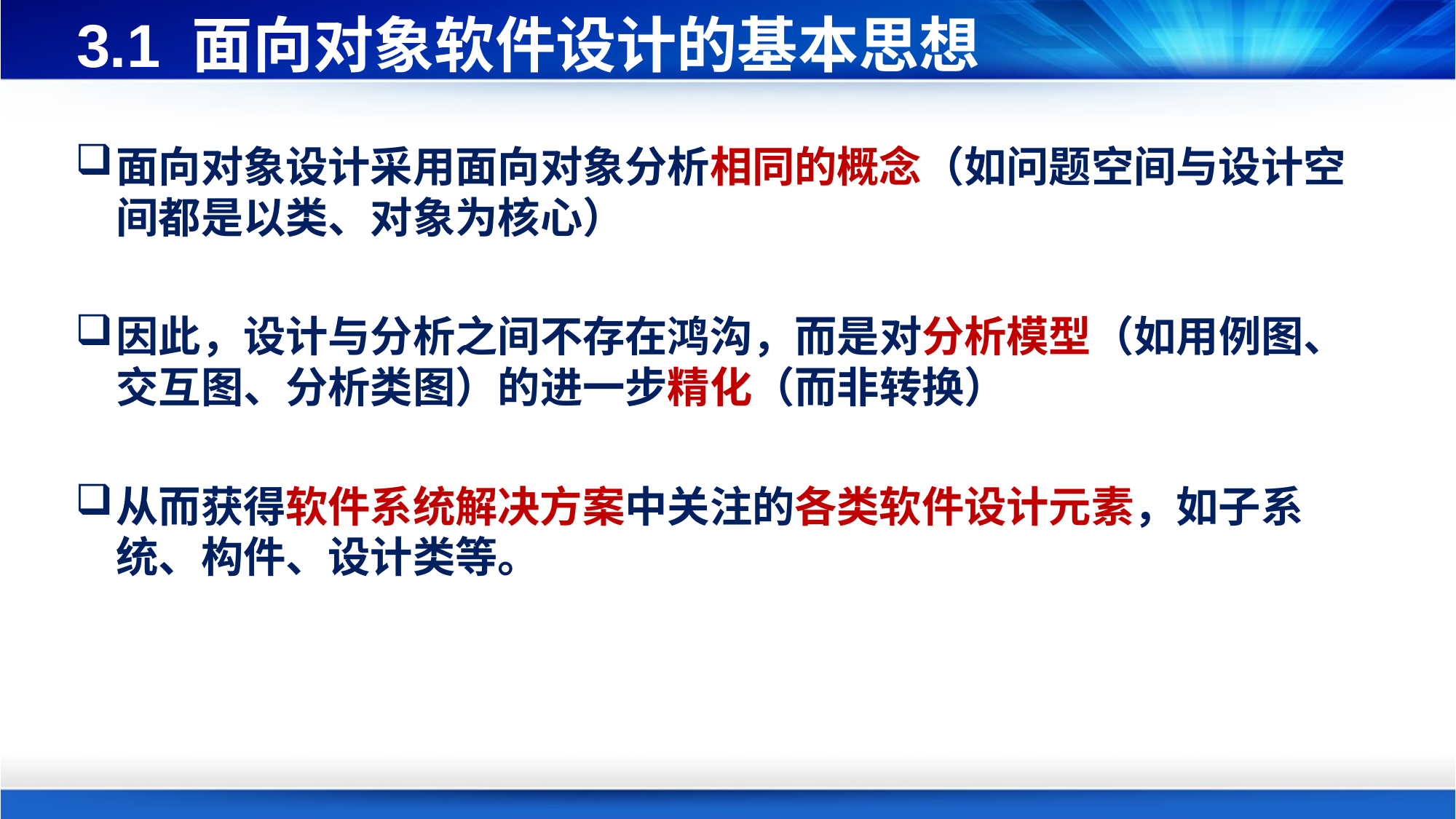

# 3.1 面向对象软件设计的基本思想
面向对象设计采用面向对象分析相同的概念（如问题空间与设计空间都是以类、对象为核心）

因此，设计与分析之间不存在鸿沟，而是对分析模型（如用例图、交互图、分析类图）的进一步精化（而非转换）

从而获得软件系统解决方案中关注的各类软件设计元素，如子系统、构件、设计类等。